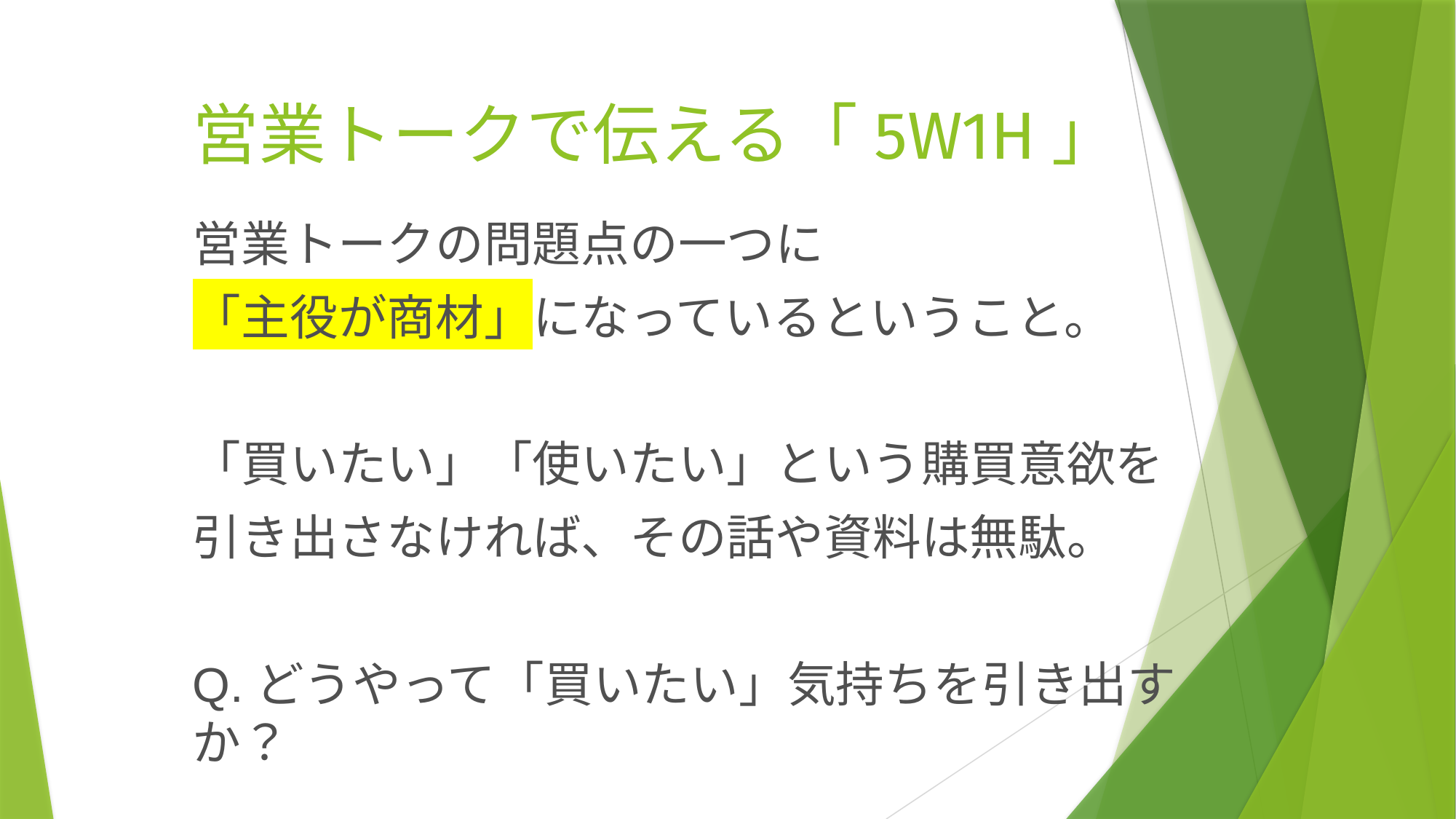

# 営業トークで伝える「5W1H」
営業トークの問題点の一つに
「主役が商材」になっているということ。

「買いたい」「使いたい」という購買意欲を
引き出さなければ、その話や資料は無駄。

Q.どうやって「買いたい」気持ちを引き出すか？